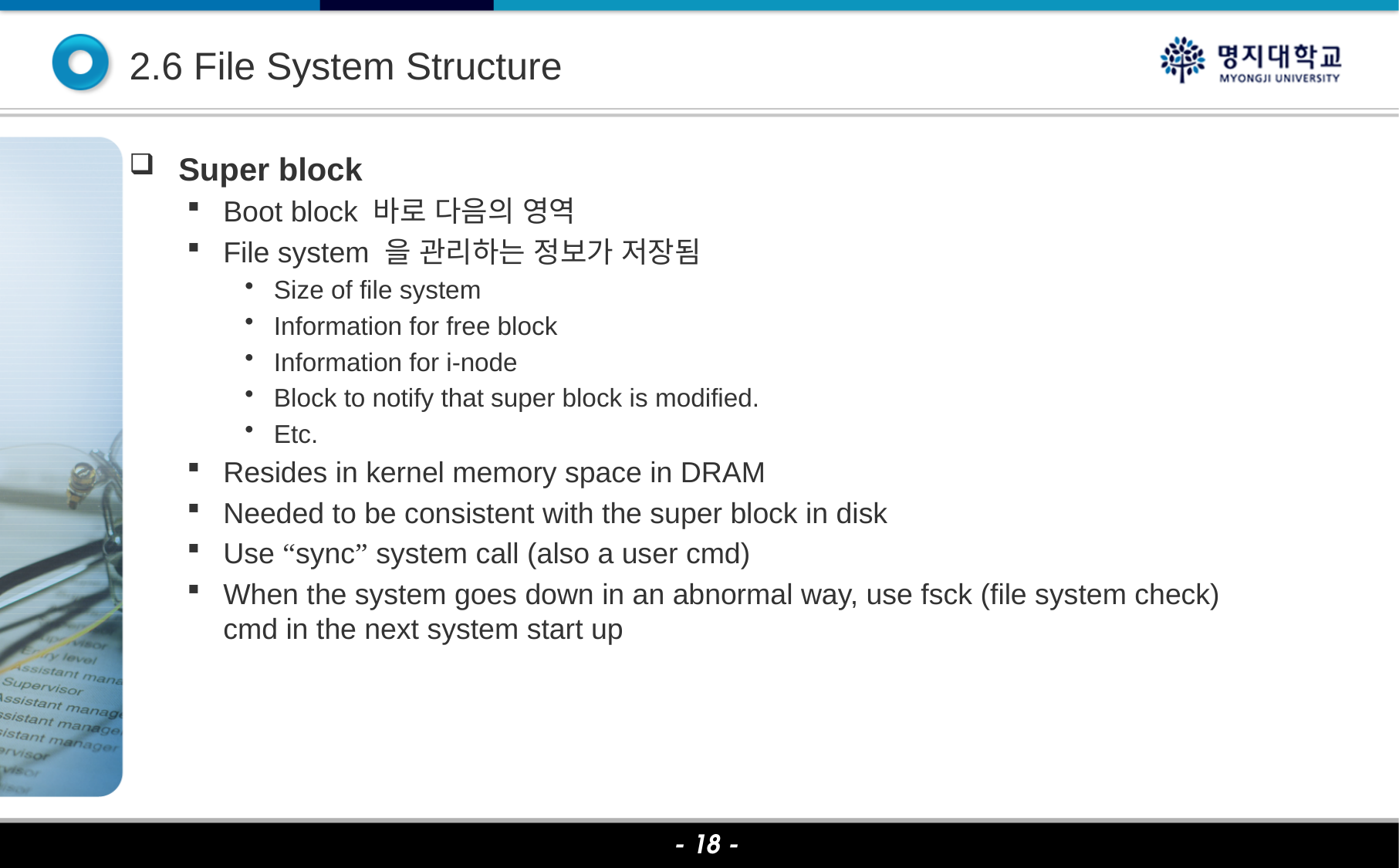

2.6 File System Structure
Super block
Boot block 바로 다음의 영역
File system 을 관리하는 정보가 저장됨
Size of file system
Information for free block
Information for i-node
Block to notify that super block is modified.
Etc.
Resides in kernel memory space in DRAM
Needed to be consistent with the super block in disk
Use “sync” system call (also a user cmd)
When the system goes down in an abnormal way, use fsck (file system check) cmd in the next system start up

- 18 -